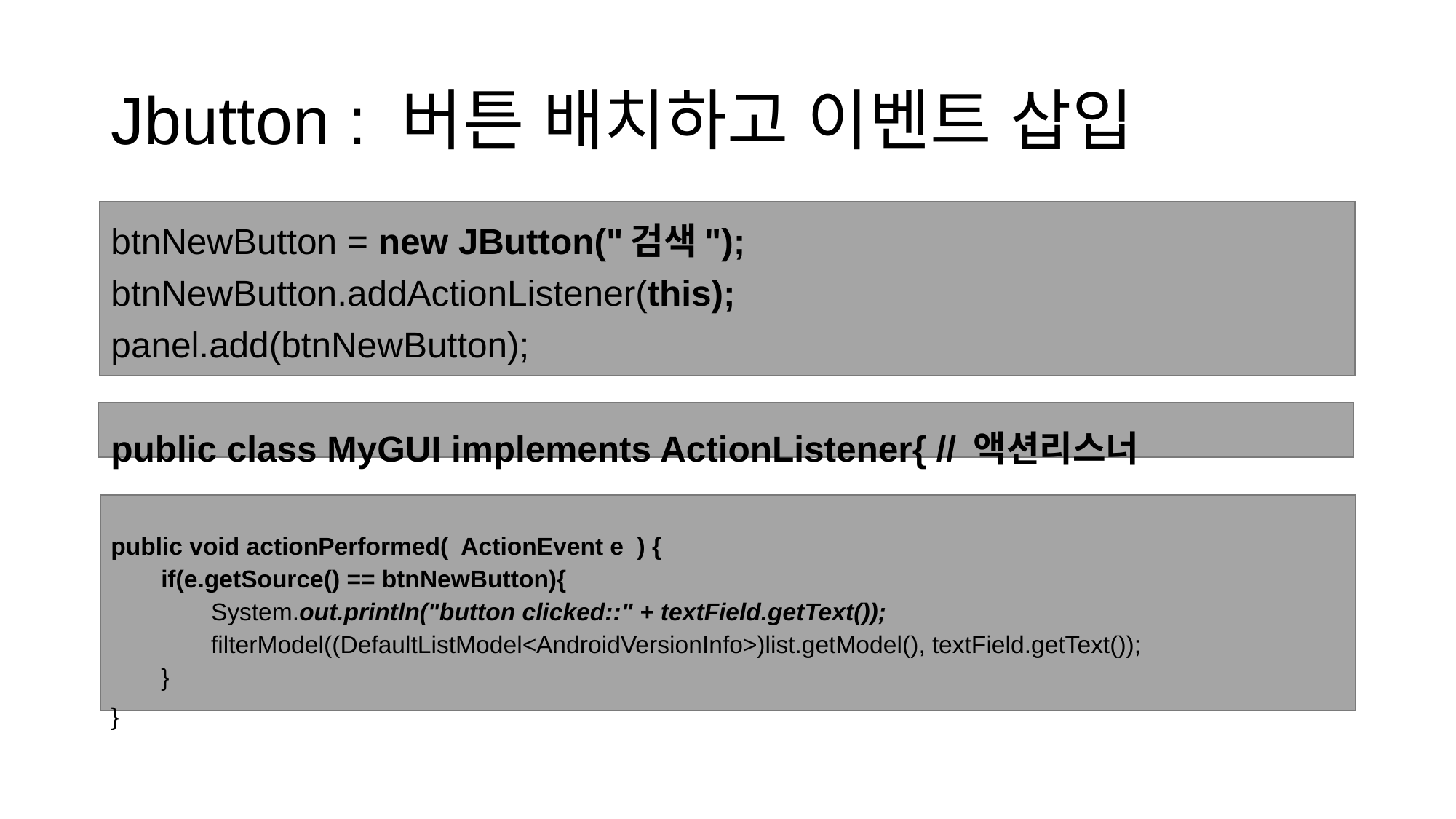

# Jbutton : 버튼 배치하고 이벤트 삽입

btnNewButton = new JButton("검색");
btnNewButton.addActionListener(this);
panel.add(btnNewButton);

public class MyGUI implements ActionListener{ // 액션리스너

public void actionPerformed(  ActionEvent e  ) {
if(e.getSource() == btnNewButton){
System.out.println("button clicked::" + textField.getText());
filterModel((DefaultListModel<AndroidVersionInfo>)list.getModel(), textField.getText());
}
}